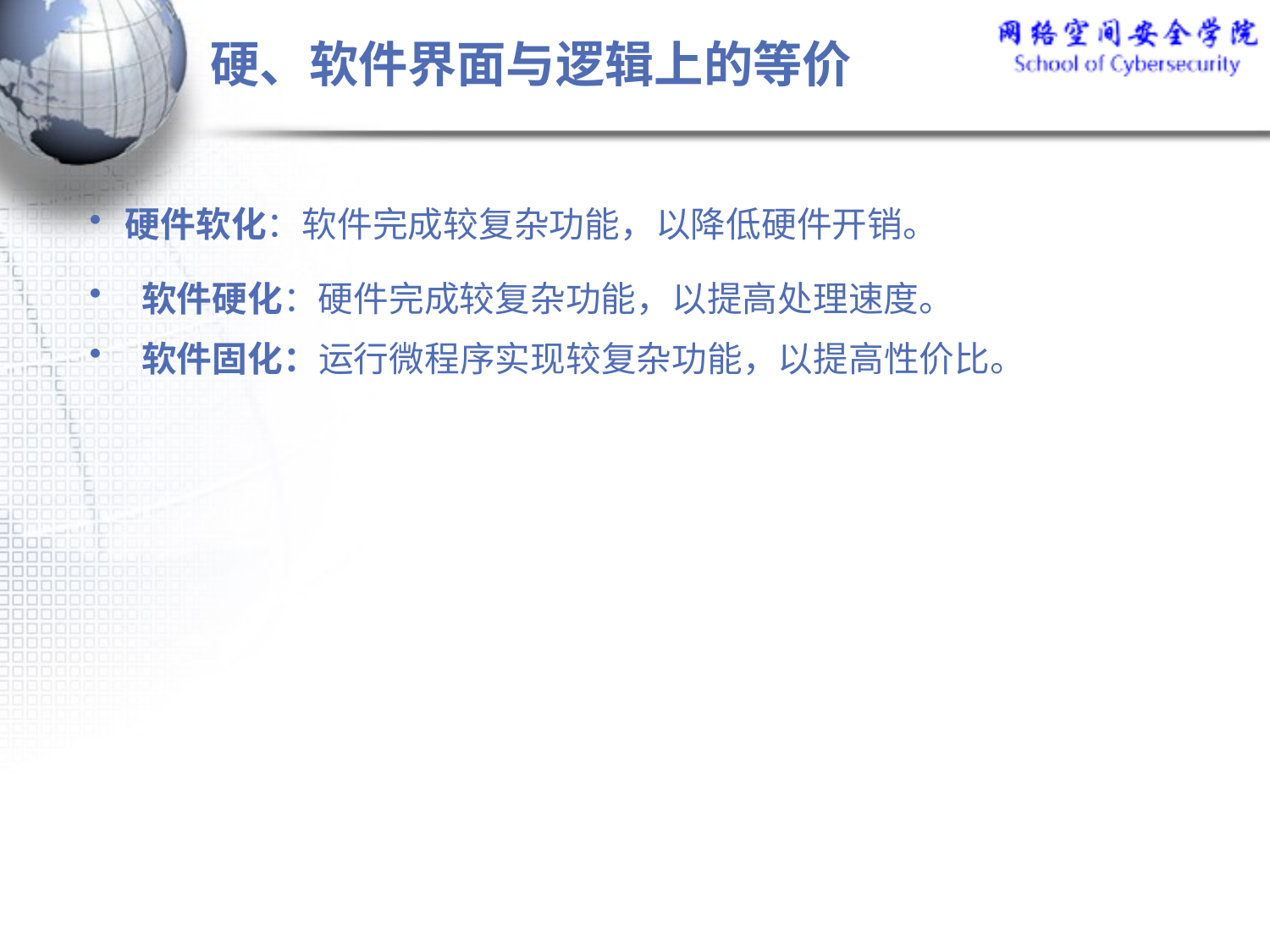

# 硬、软件界面与逻辑上的等价
硬件软化：软件完成较复杂功能，以降低硬件开销。
 软件硬化：硬件完成较复杂功能，以提高处理速度。
 软件固化：运行微程序实现较复杂功能，以提高性价比。